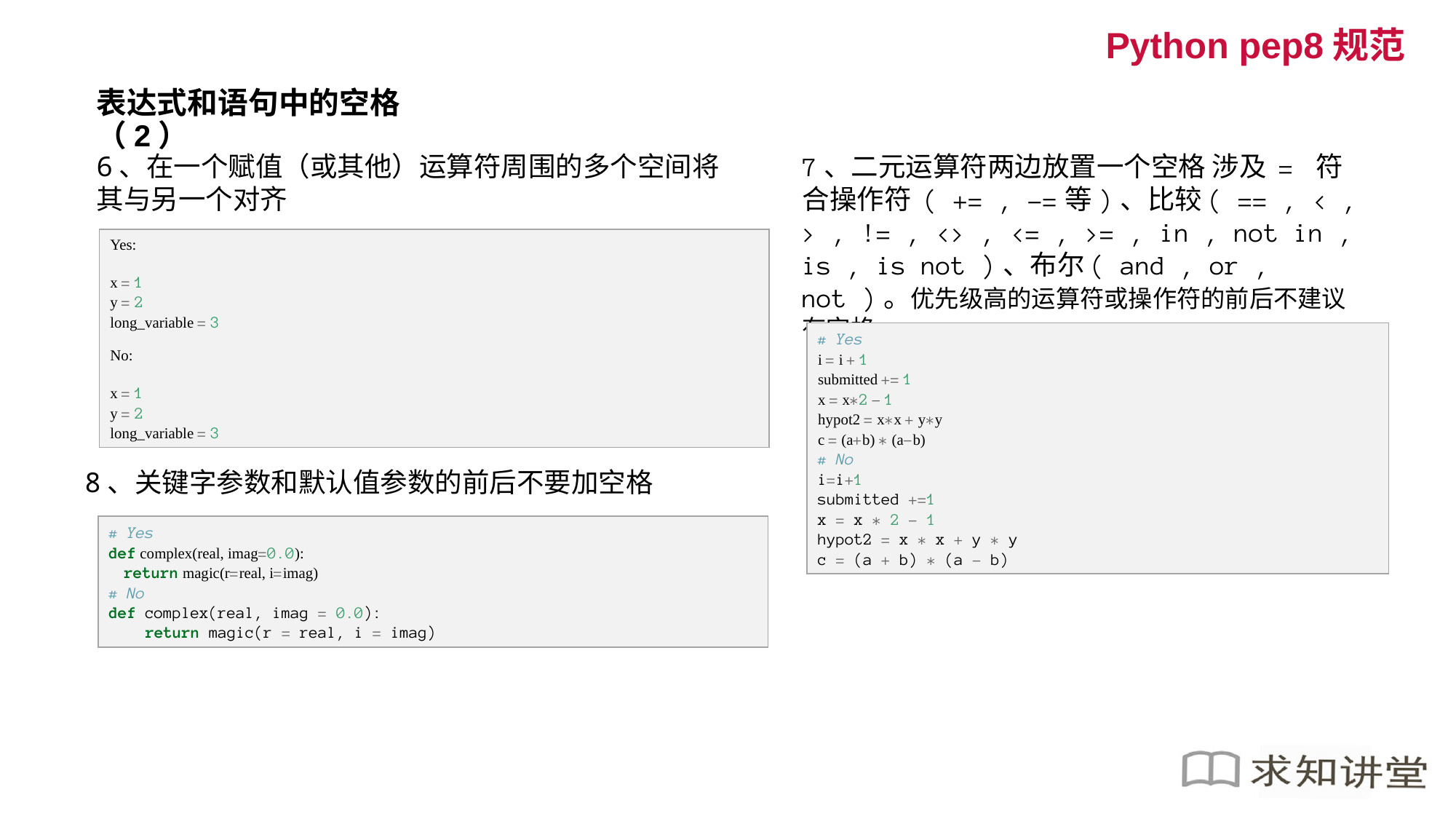

Python pep8规范
表达式和语句中的空格（2）
6、在一个赋值（或其他）运算符周围的多个空间将其与另一个对齐
7、二元运算符两边放置一个空格 涉及 = 符合操作符 ( += , -=等)、比较( == , < , > , != , <> , <= , >= , in , not in , is , is not )、布尔( and , or , not )。优先级高的运算符或操作符的前后不建议有空格

Yes:
x = 1
y = 2
long_variable = 3

No:
x = 1
y = 2
long_variable = 3
# Yes i = i + 1 submitted += 1 x = x*2 - 1 hypot2 = x*x + y*y c = (a+b) * (a-b)
# No i=i+1 submitted +=1 x = x * 2 - 1 hypot2 = x * x + y * y c = (a + b) * (a - b)

8、关键字参数和默认值参数的前后不要加空格

# Yes def complex(real, imag=0.0): return magic(r=real, i=imag)
# No def complex(real, imag = 0.0): return magic(r = real, i = imag)